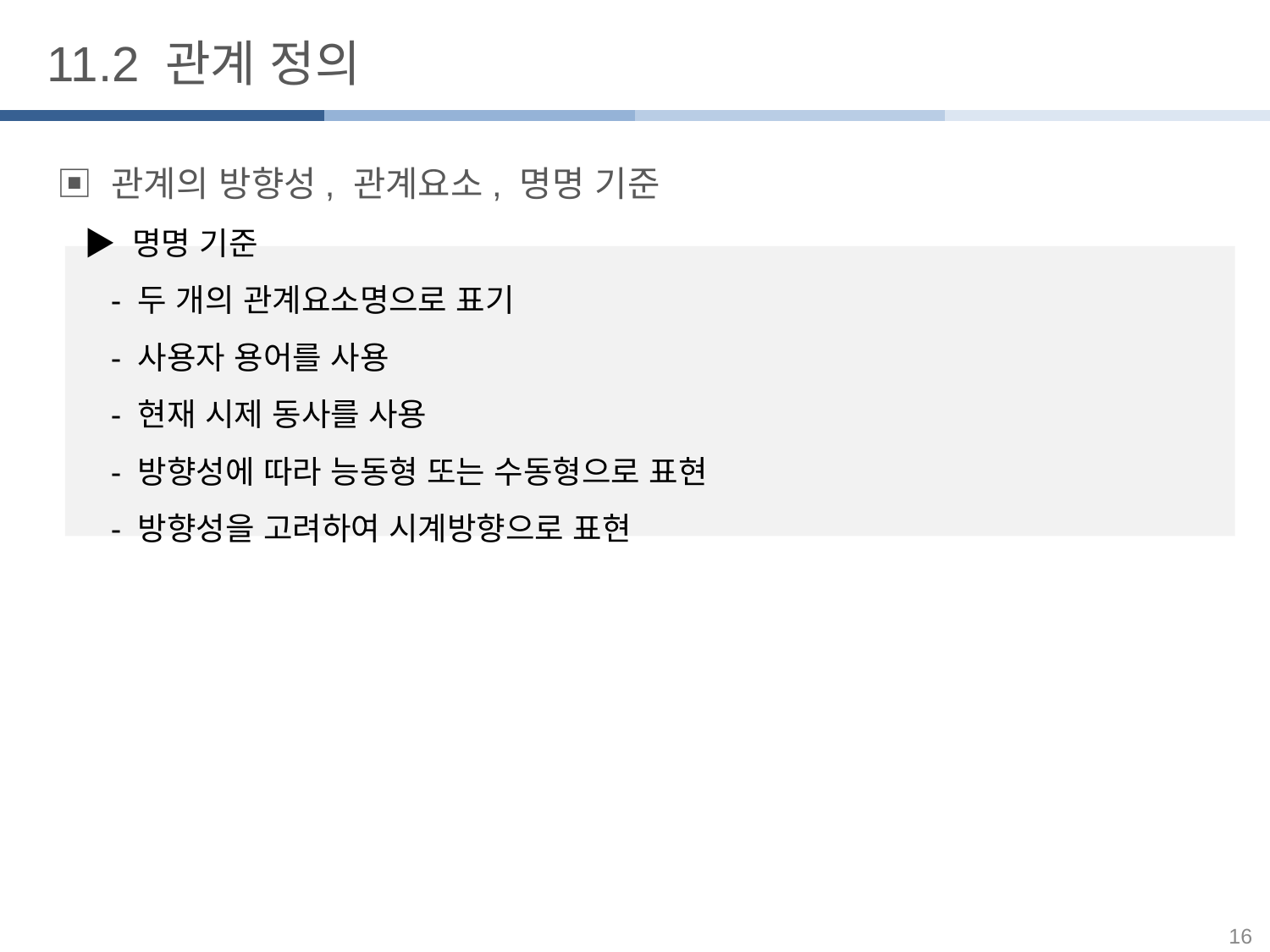

11.2 관계 정의
▣ 관계의 방향성, 관계요소, 명명 기준
   ▶ 명명 기준
      - 두 개의 관계요소명으로 표기
      - 사용자 용어를 사용
      - 현재 시제 동사를 사용
      - 방향성에 따라 능동형 또는 수동형으로 표현
      - 방향성을 고려하여 시계방향으로 표현

16